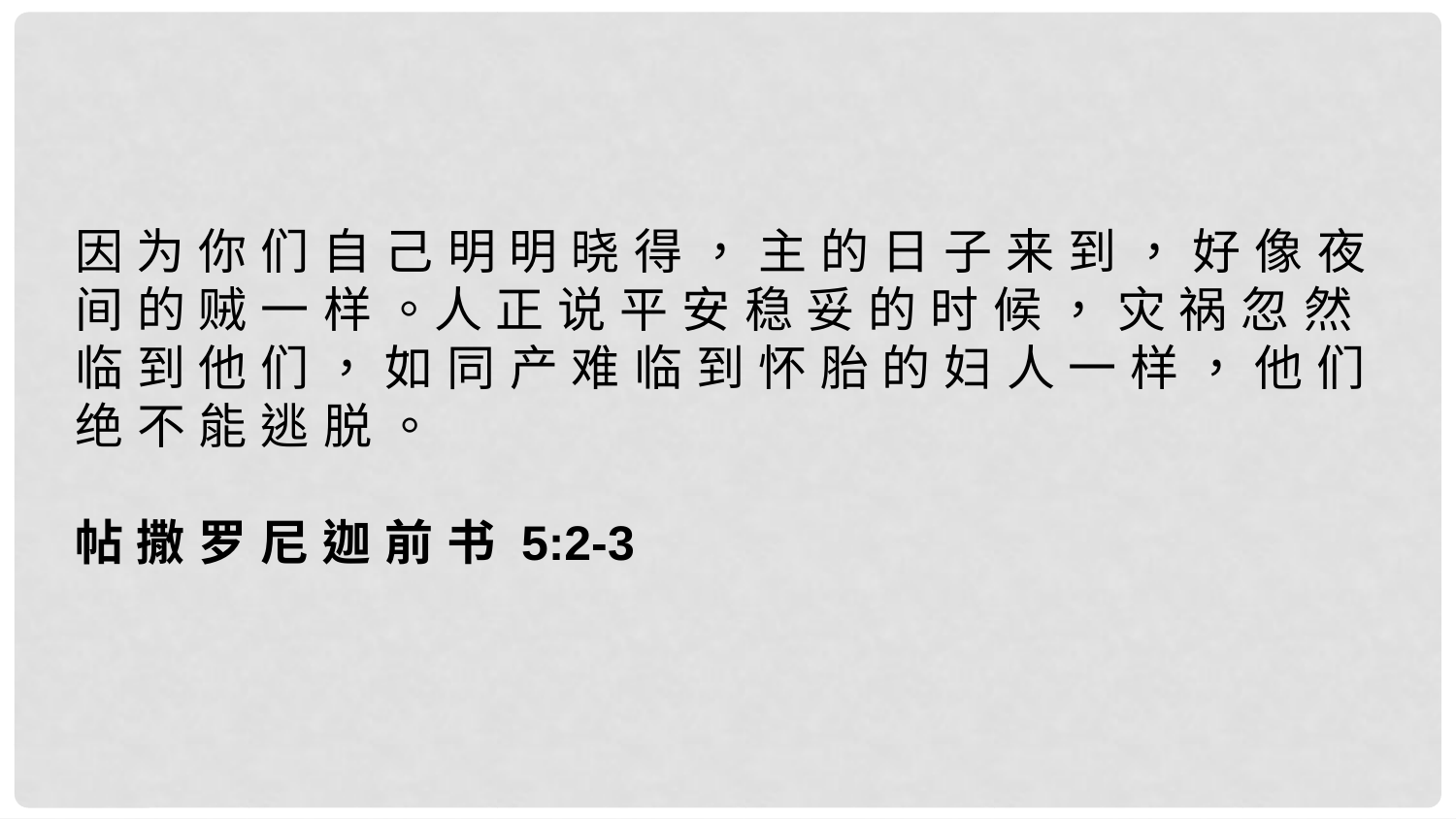

因 为 你 们 自 己 明 明 晓 得 ， 主 的 日 子 来 到 ， 好 像 夜 间 的 贼 一 样 。人 正 说 平 安 稳 妥 的 时 候 ， 灾 祸 忽 然 临 到 他 们 ， 如 同 产 难 临 到 怀 胎 的 妇 人 一 样 ， 他 们 绝 不 能 逃 脱 。

帖 撒 罗 尼 迦 前 书 5:2-3